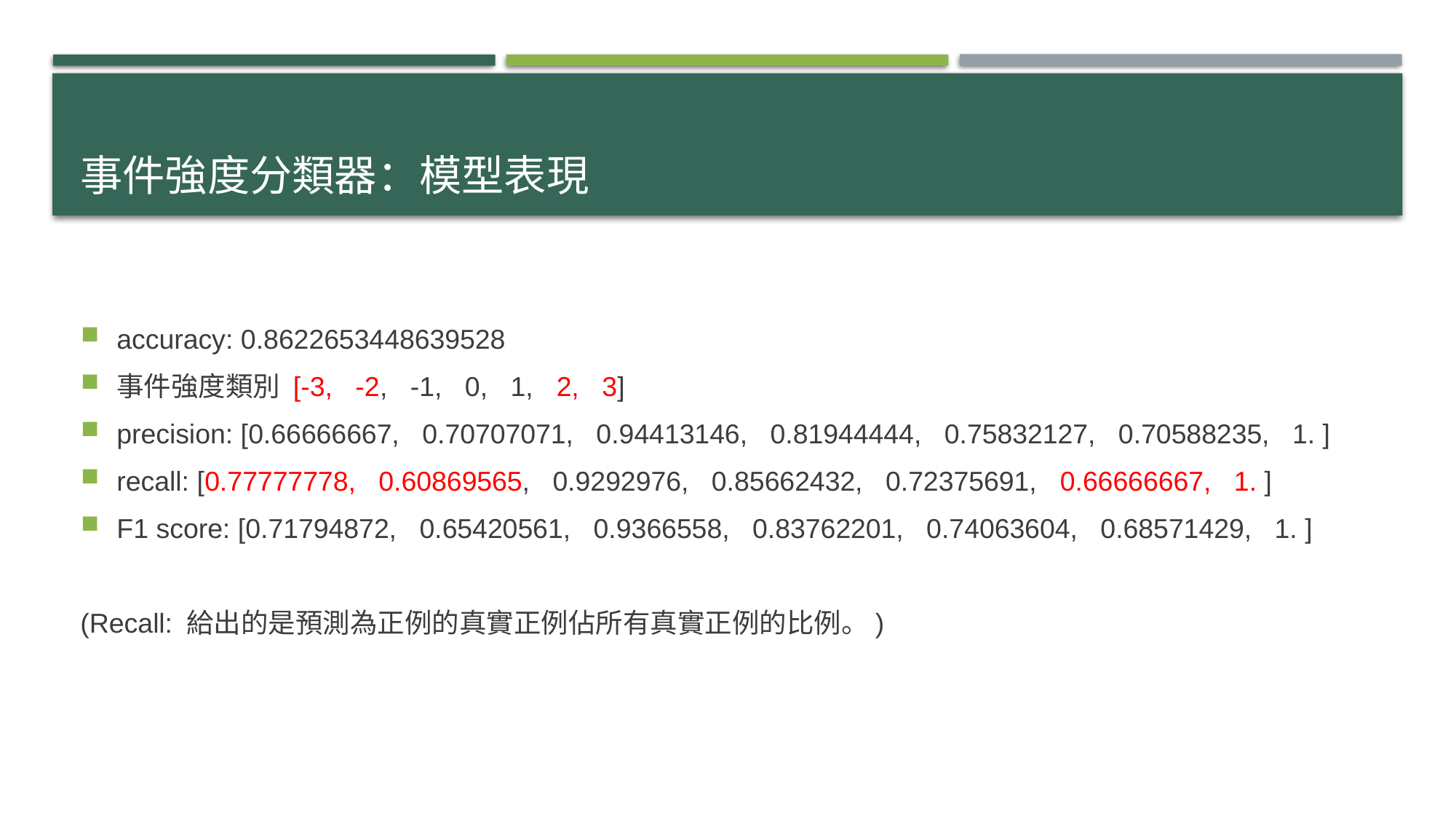

# 事件強度分類器：模型表現
accuracy: 0.8622653448639528
事件強度類別 [-3,   -2,   -1,   0,   1,   2,   3]
precision: [0.66666667,   0.70707071,   0.94413146,   0.81944444,   0.75832127,   0.70588235,   1. ]
recall: [0.77777778,   0.60869565,   0.9292976,   0.85662432,   0.72375691,   0.66666667,   1. ]
F1 score: [0.71794872,   0.65420561,   0.9366558,   0.83762201,   0.74063604,   0.68571429,   1. ]

(Recall: 給出的是預測為正例的真實正例佔所有真實正例的比例。)